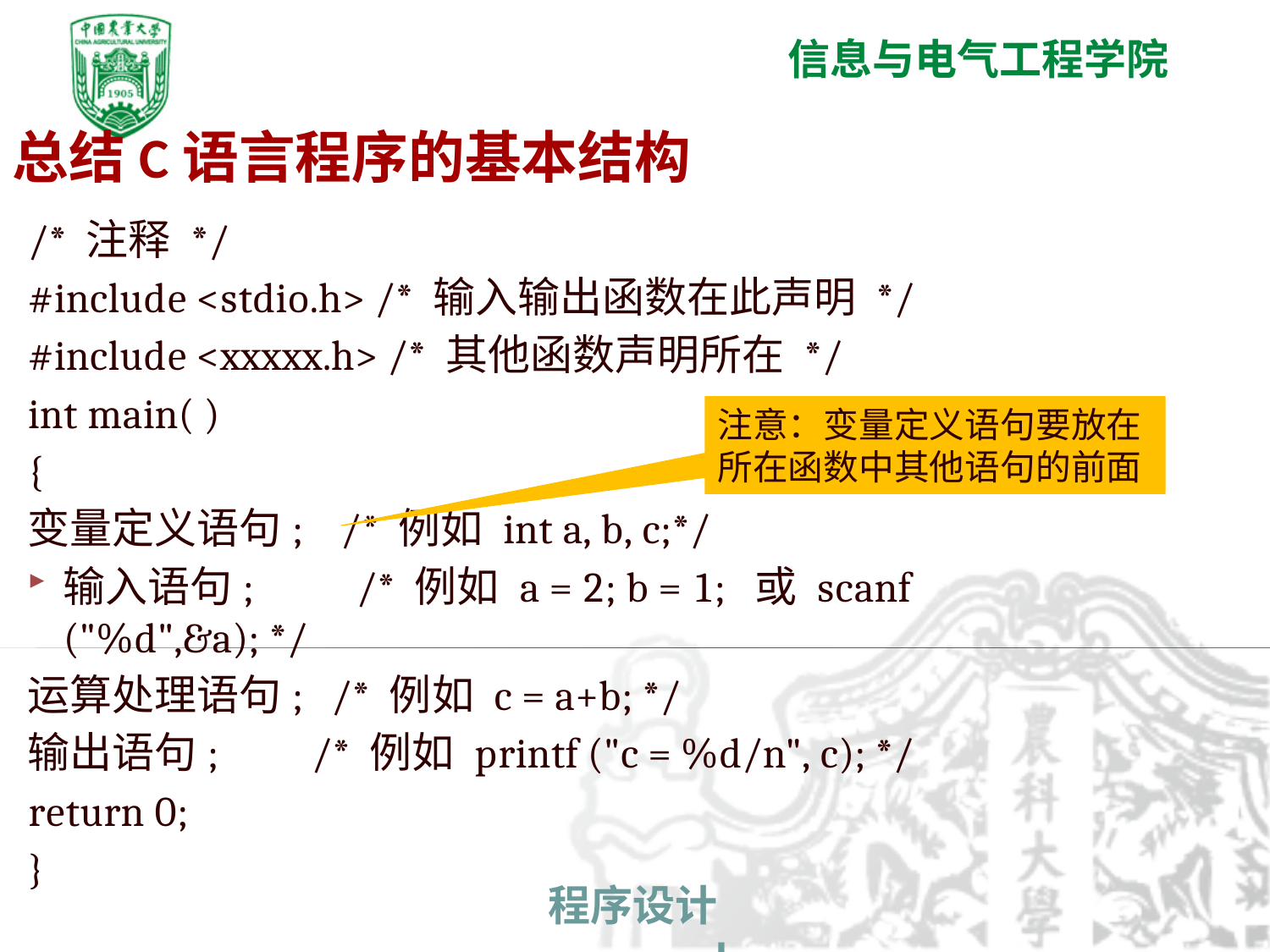

总结C语言程序的基本结构
/* 注释 */
#include <stdio.h> /* 输入输出函数在此声明 */
#include <xxxxx.h> /* 其他函数声明所在 */
int main( )
{
变量定义语句;    /* 例如 int a, b, c;*/
输入语句;           /* 例如 a = 2; b = 1;  或 scanf ("%d",&a); */
运算处理语句;   /* 例如 c = a+b; */
输出语句;          /* 例如 printf ("c = %d/n", c); */
return 0;
}
注意：变量定义语句要放在所在函数中其他语句的前面